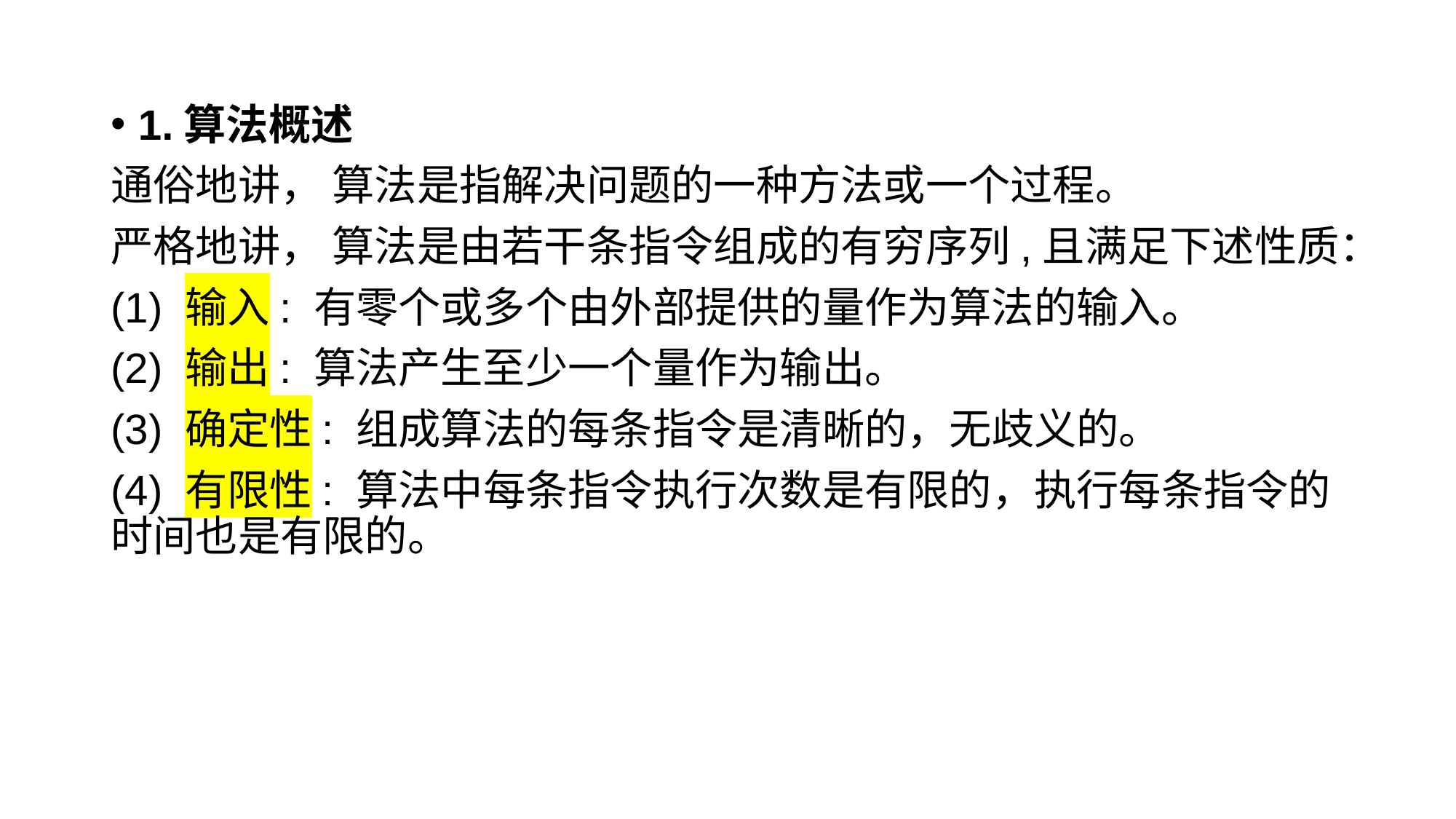

1.算法概述
通俗地讲， 算法是指解决问题的一种方法或一个过程。
严格地讲， 算法是由若干条指令组成的有穷序列,且满足下述性质：
(1) 输入: 有零个或多个由外部提供的量作为算法的输入。
(2) 输出: 算法产生至少一个量作为输出。
(3) 确定性: 组成算法的每条指令是清晰的，无歧义的。
(4) 有限性: 算法中每条指令执行次数是有限的，执行每条指令的时间也是有限的。